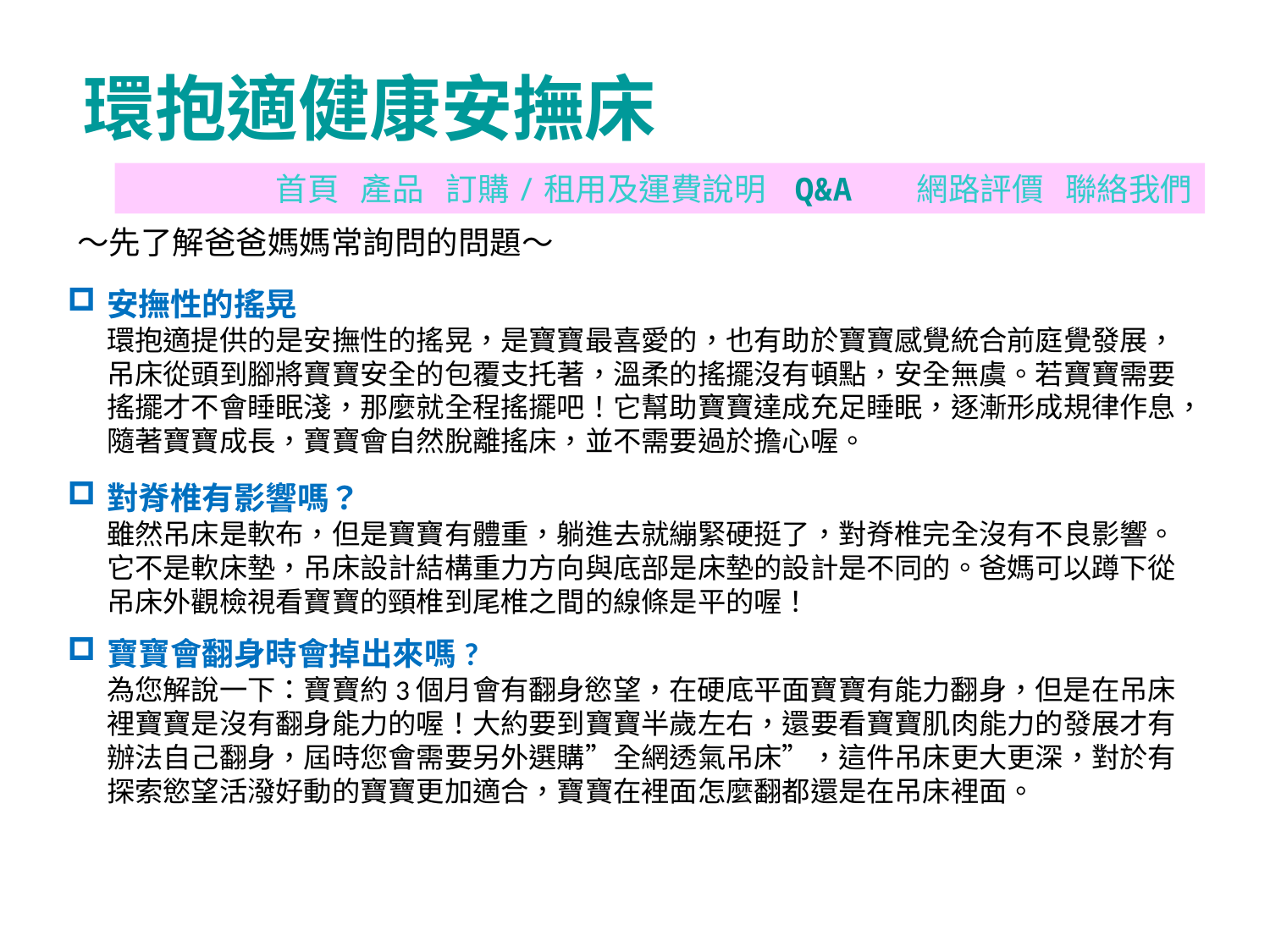

環抱適健康安撫床
首頁   產品   訂購/租用及運費說明   Q&A   網路評價   聯絡我們
～先了解爸爸媽媽常詢問的問題～
安撫性的搖晃
環抱適提供的是安撫性的搖晃，是寶寶最喜愛的，也有助於寶寶感覺統合前庭覺發展，吊床從頭到腳將寶寶安全的包覆支托著，溫柔的搖擺沒有頓點，安全無虞。若寶寶需要搖擺才不會睡眠淺，那麼就全程搖擺吧！它幫助寶寶達成充足睡眠，逐漸形成規律作息，隨著寶寶成長，寶寶會自然脫離搖床，並不需要過於擔心喔。
對脊椎有影響嗎？
雖然吊床是軟布，但是寶寶有體重，躺進去就繃緊硬挺了，對脊椎完全沒有不良影響。它不是軟床墊，吊床設計結構重力方向與底部是床墊的設計是不同的。爸媽可以蹲下從吊床外觀檢視看寶寶的頸椎到尾椎之間的線條是平的喔！
寶寶會翻身時會掉出來嗎?
為您解說一下：寶寶約3個月會有翻身慾望，在硬底平面寶寶有能力翻身，但是在吊床裡寶寶是沒有翻身能力的喔！大約要到寶寶半歲左右，還要看寶寶肌肉能力的發展才有辦法自己翻身，屆時您會需要另外選購”全網透氣吊床”，這件吊床更大更深，對於有探索慾望活潑好動的寶寶更加適合，寶寶在裡面怎麼翻都還是在吊床裡面。